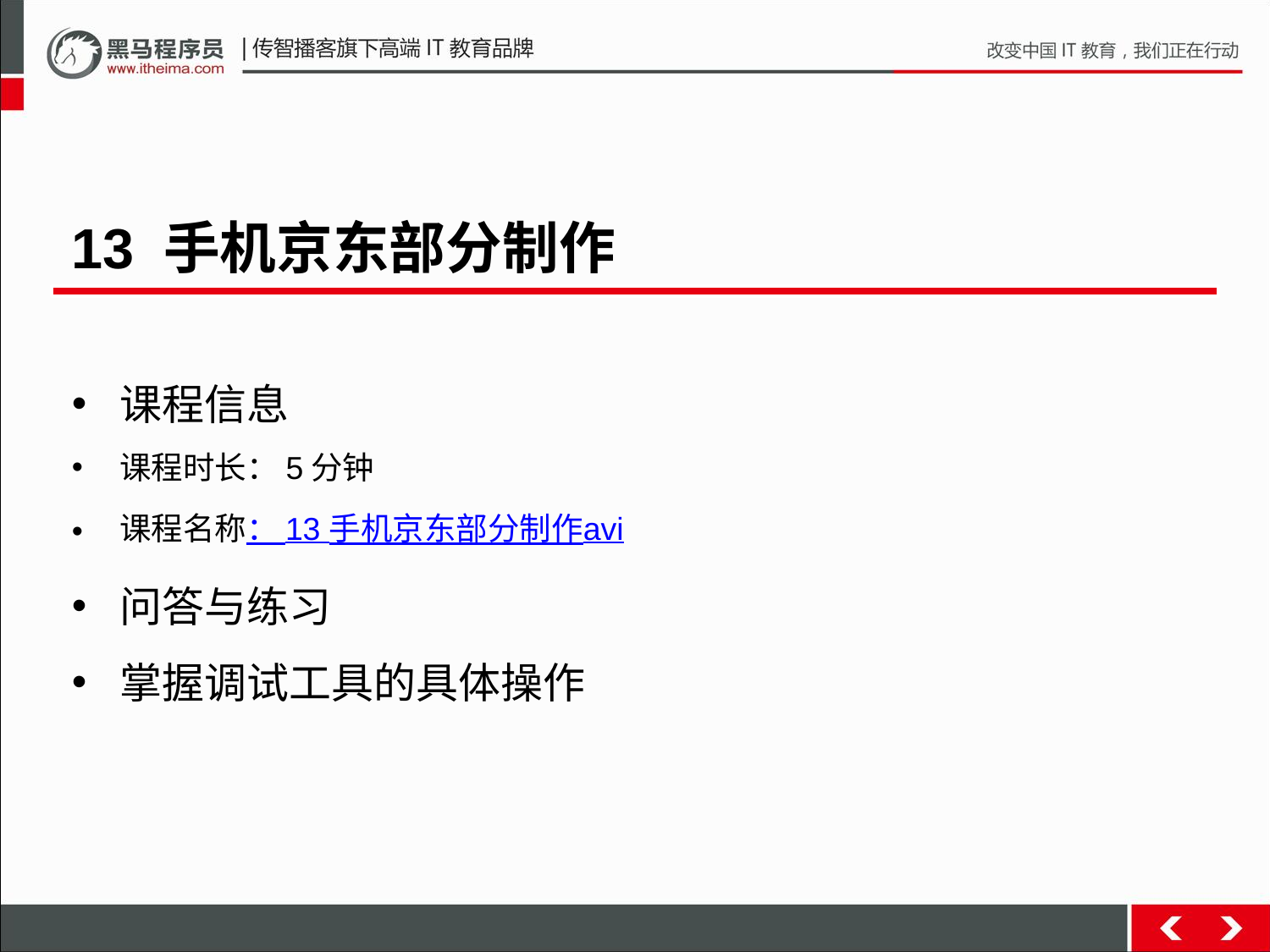

13 手机京东部分制作
课程信息
课程时长：5分钟
课程名称： 13 手机京东部分制作avi
问答与练习
掌握调试工具的具体操作